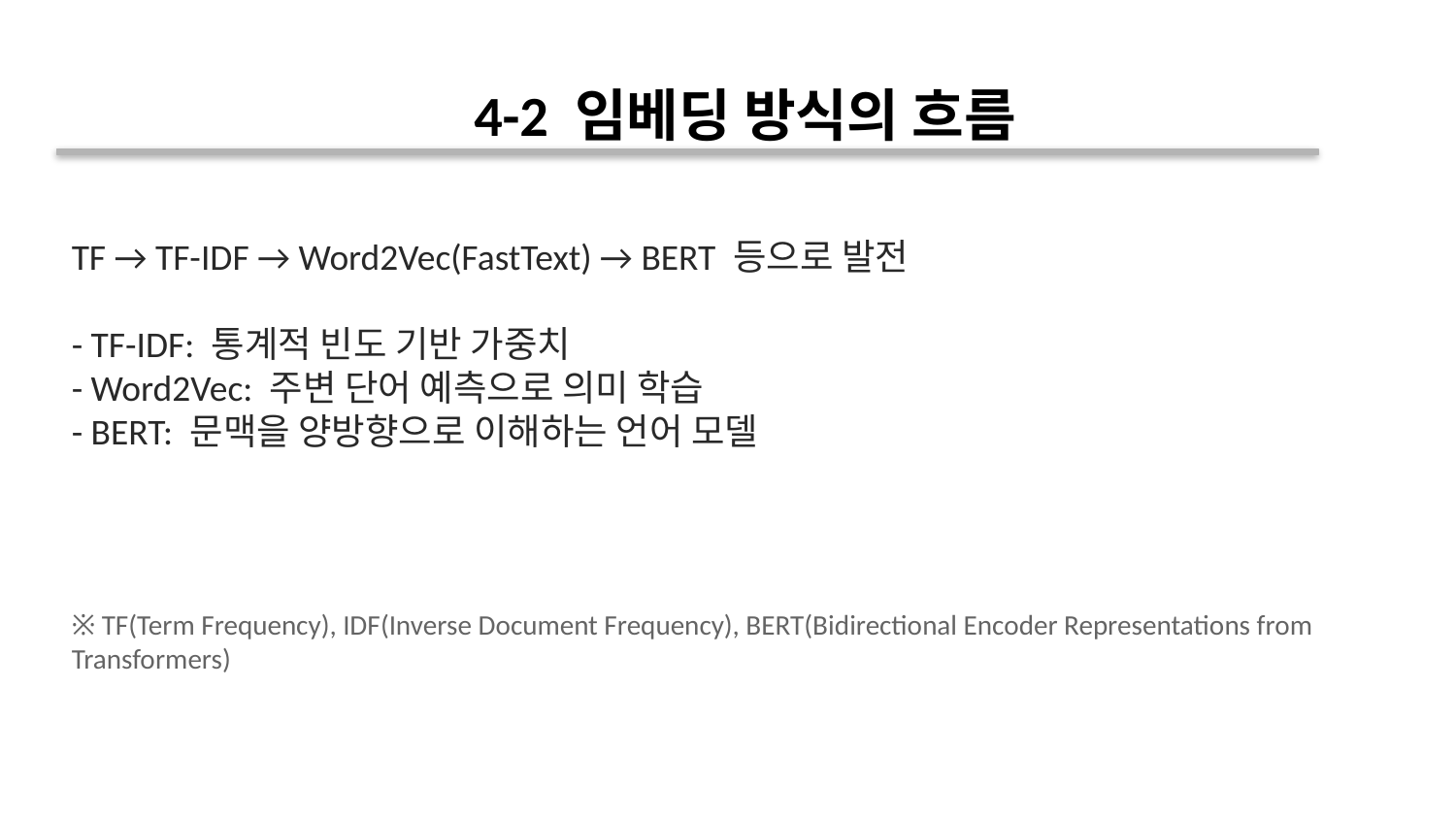

4-2 임베딩 방식의 흐름

TF → TF-IDF → Word2Vec(FastText) → BERT 등으로 발전
- TF-IDF: 통계적 빈도 기반 가중치
- Word2Vec: 주변 단어 예측으로 의미 학습
- BERT: 문맥을 양방향으로 이해하는 언어 모델

※ TF(Term Frequency), IDF(Inverse Document Frequency), BERT(Bidirectional Encoder Representations from Transformers)